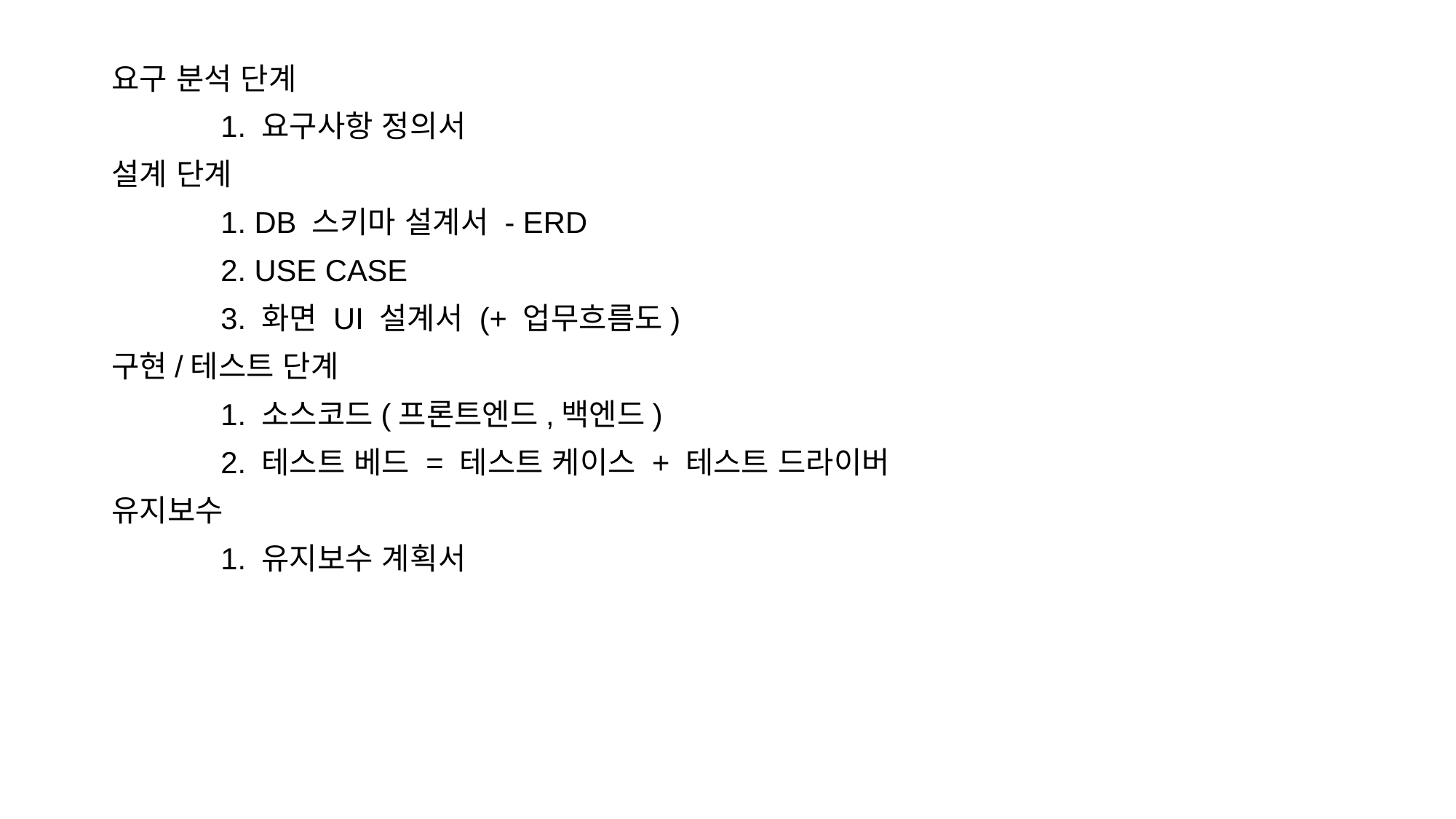

요구 분석 단계
	1. 요구사항 정의서
설계 단계
	1. DB 스키마 설계서 - ERD
	2. USE CASE
	3. 화면 UI 설계서 (+ 업무흐름도)
구현/테스트 단계
	1. 소스코드(프론트엔드,백엔드)
	2. 테스트 베드 = 테스트 케이스 + 테스트 드라이버
유지보수
	1. 유지보수 계획서